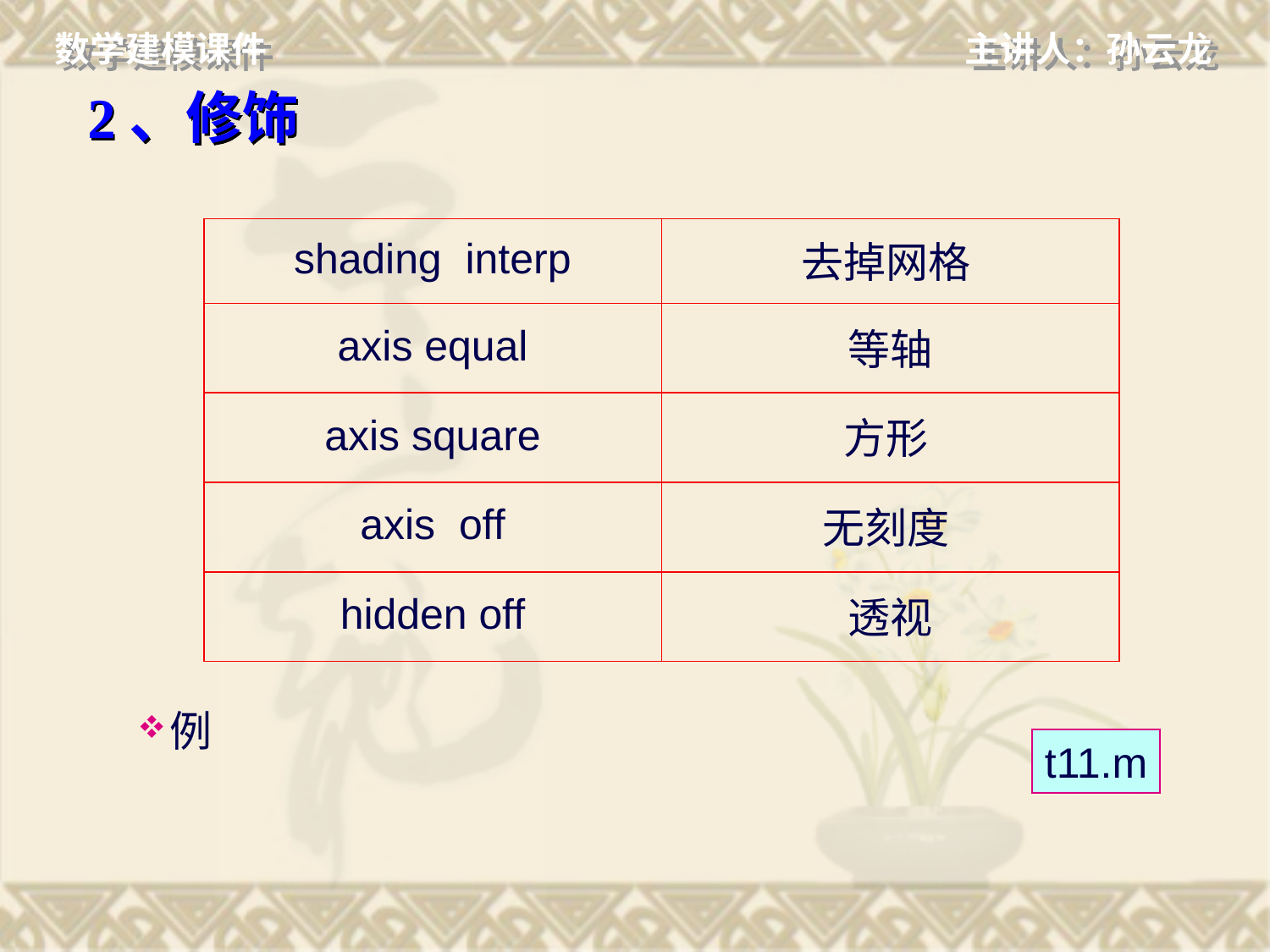

# 2、修饰
| shading interp | 去掉网格 |
| --- | --- |
| axis equal | 等轴 |
| axis square | 方形 |
| axis off | 无刻度 |
| hidden off | 透视 |
例
t11.m